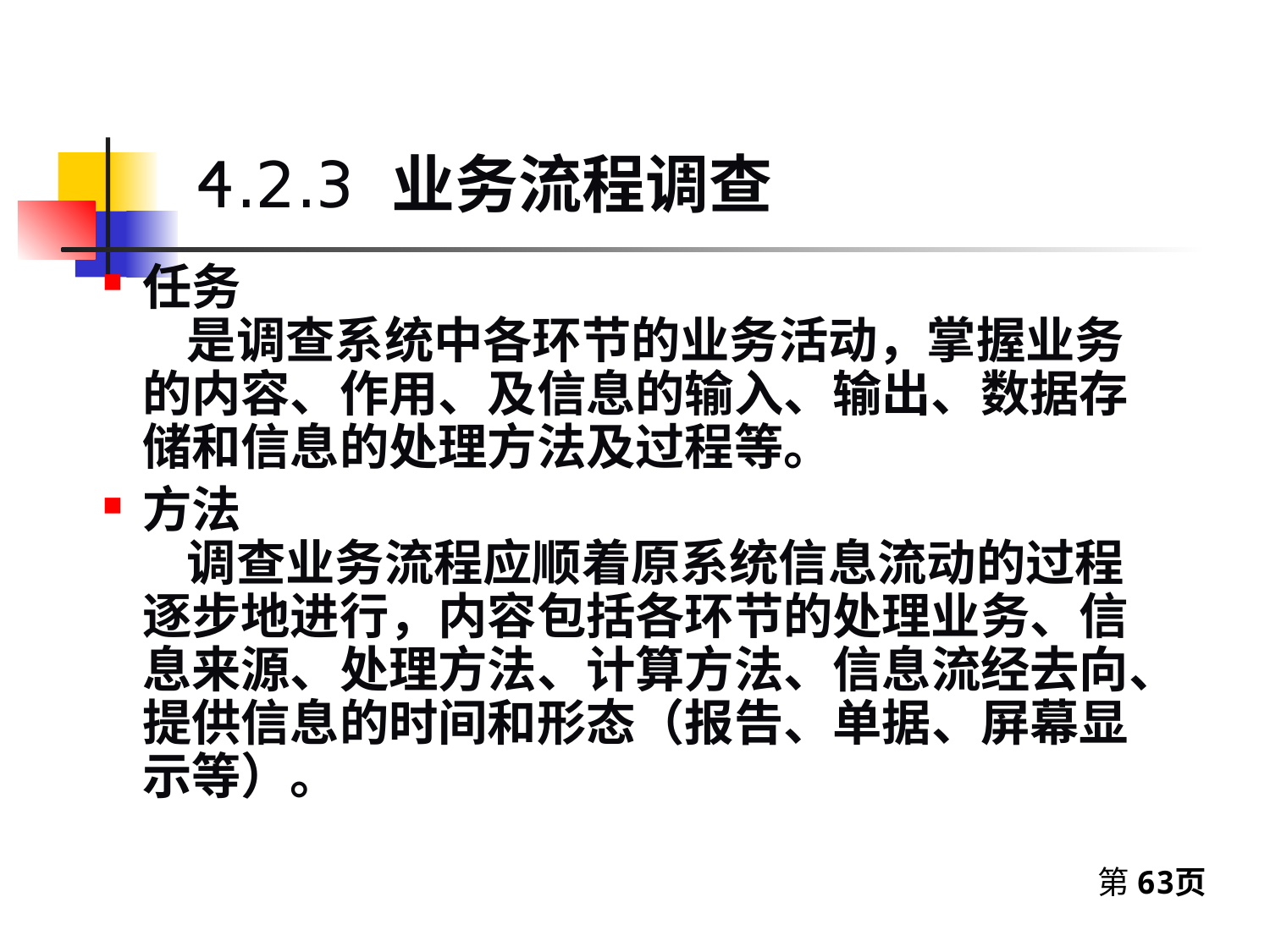

4.2.3 业务流程调查
任务
    是调查系统中各环节的业务活动，掌握业务的内容、作用、及信息的输入、输出、数据存储和信息的处理方法及过程等。
方法
    调查业务流程应顺着原系统信息流动的过程逐步地进行，内容包括各环节的处理业务、信息来源、处理方法、计算方法、信息流经去向、提供信息的时间和形态（报告、单据、屏幕显示等）。